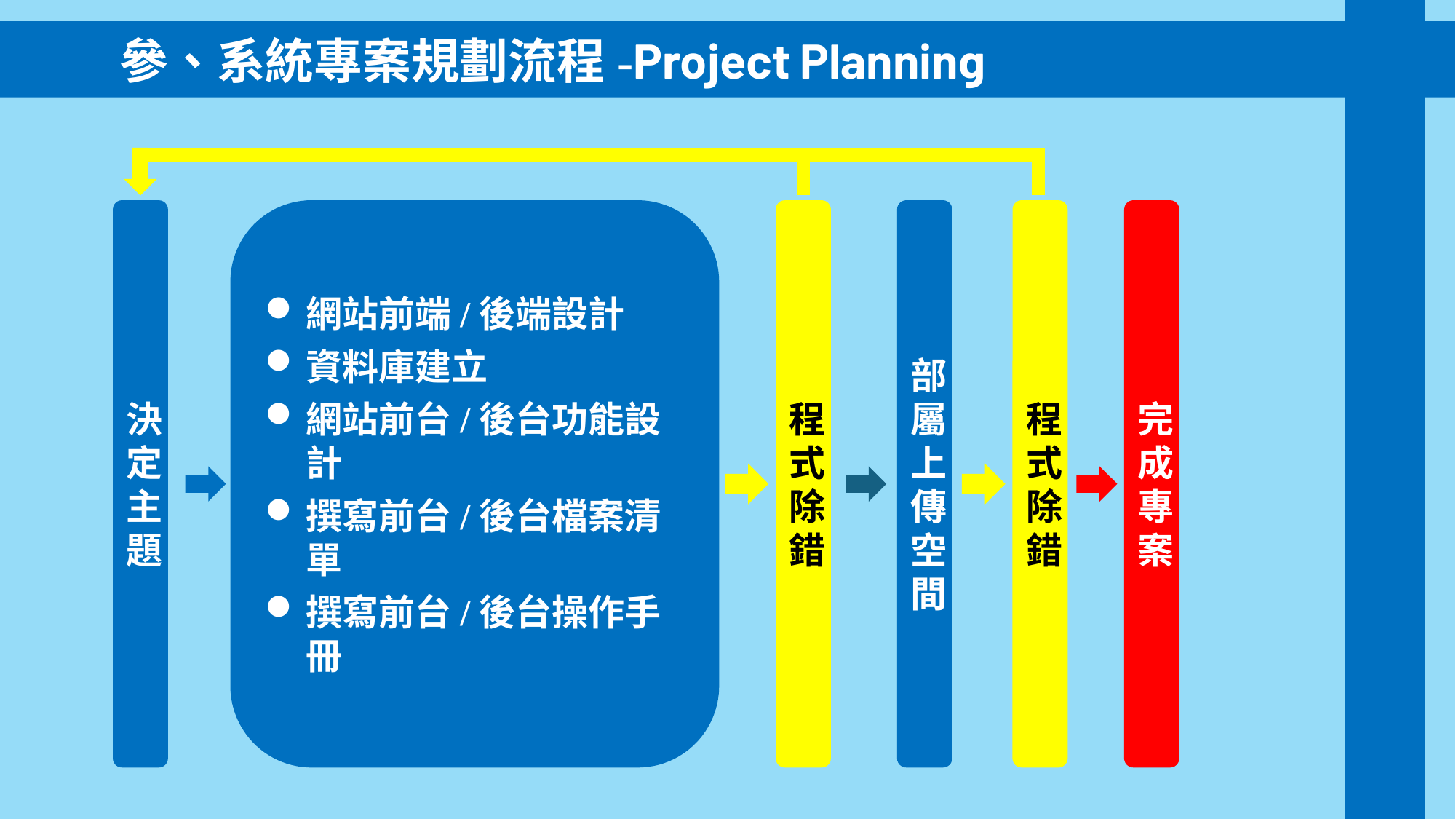

參、系統專案規劃流程-Project Planning

網站前端/後端設計
資料庫建立
網站前台/後台功能設計
撰寫前台/後台檔案清單
撰寫前台/後台操作手冊
程式除錯
部屬上傳空間
程式除錯
完成專案
決定主題